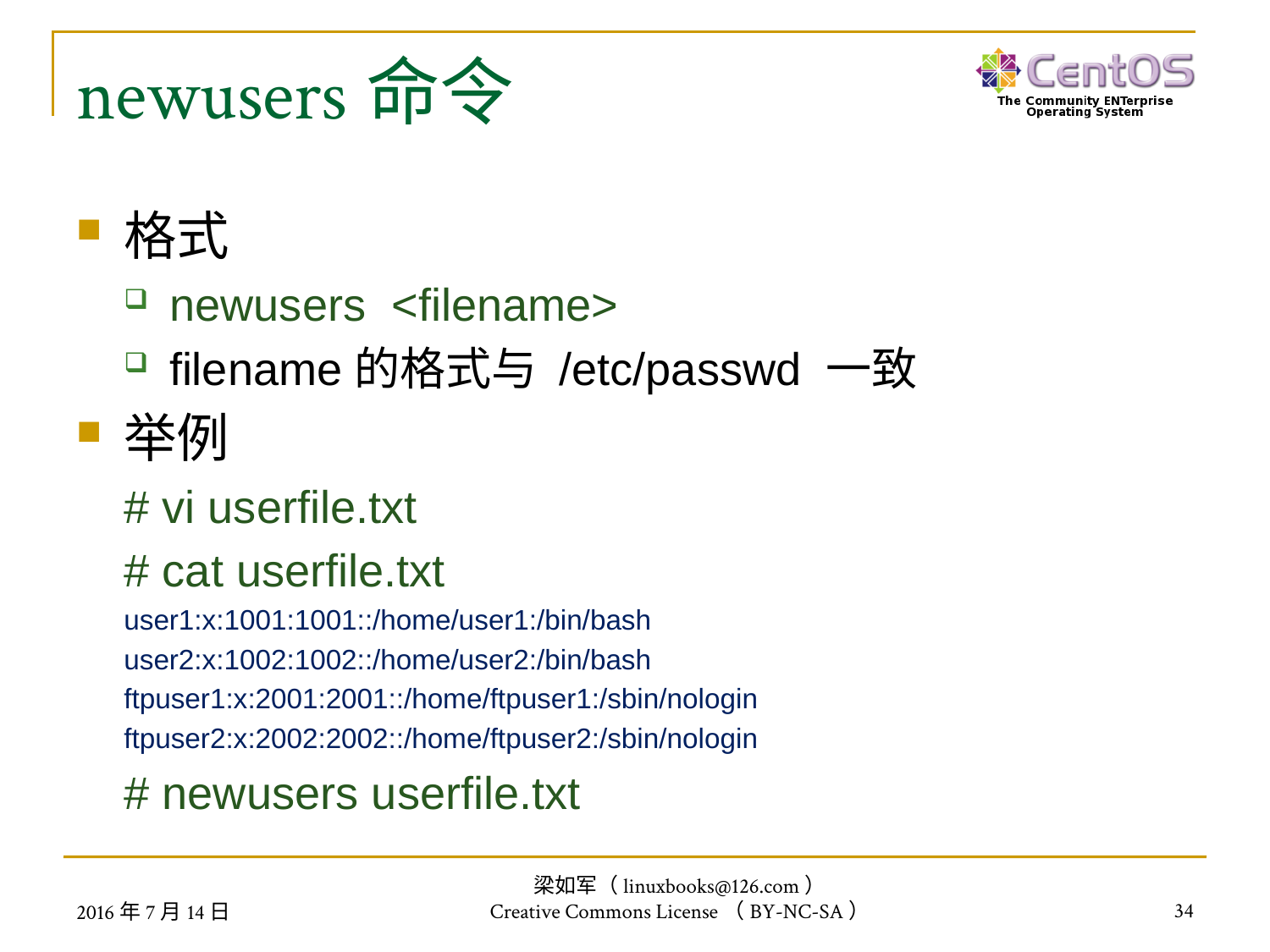

# newusers命令
格式
newusers  <filename>
filename的格式与 /etc/passwd 一致
举例
# vi userfile.txt
# cat userfile.txt
user1:x:1001:1001::/home/user1:/bin/bash
user2:x:1002:1002::/home/user2:/bin/bash
ftpuser1:x:2001:2001::/home/ftpuser1:/sbin/nologin
ftpuser2:x:2002:2002::/home/ftpuser2:/sbin/nologin
# newusers userfile.txt

梁如军（linuxbooks@126.com）
Creative Commons License（BY-NC-SA）
2016年7月14日
34